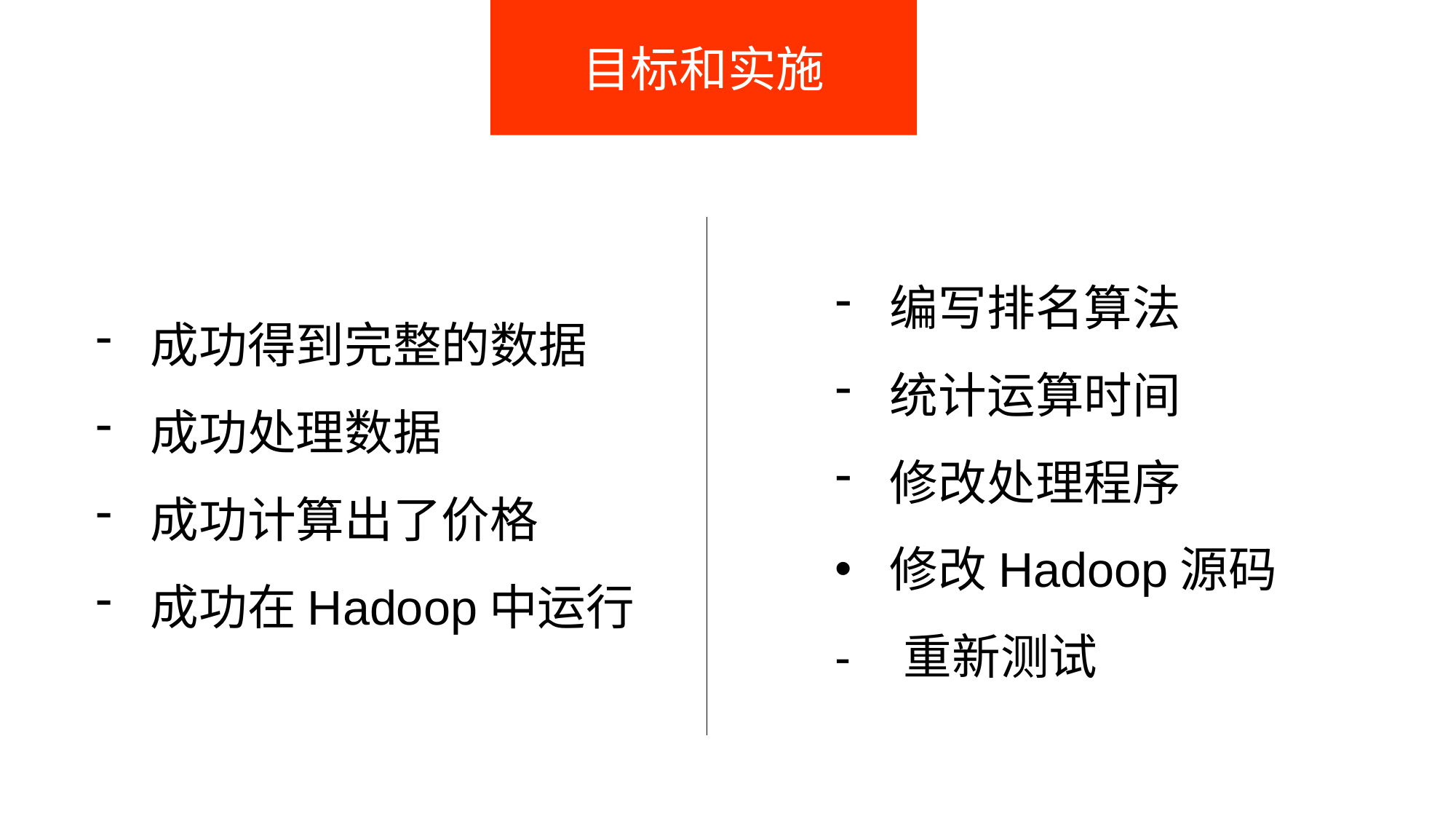

目标和实施
编写排名算法
统计运算时间
修改处理程序
修改Hadoop源码
-   重新测试
成功得到完整的数据
成功处理数据
成功计算出了价格
成功在Hadoop中运行